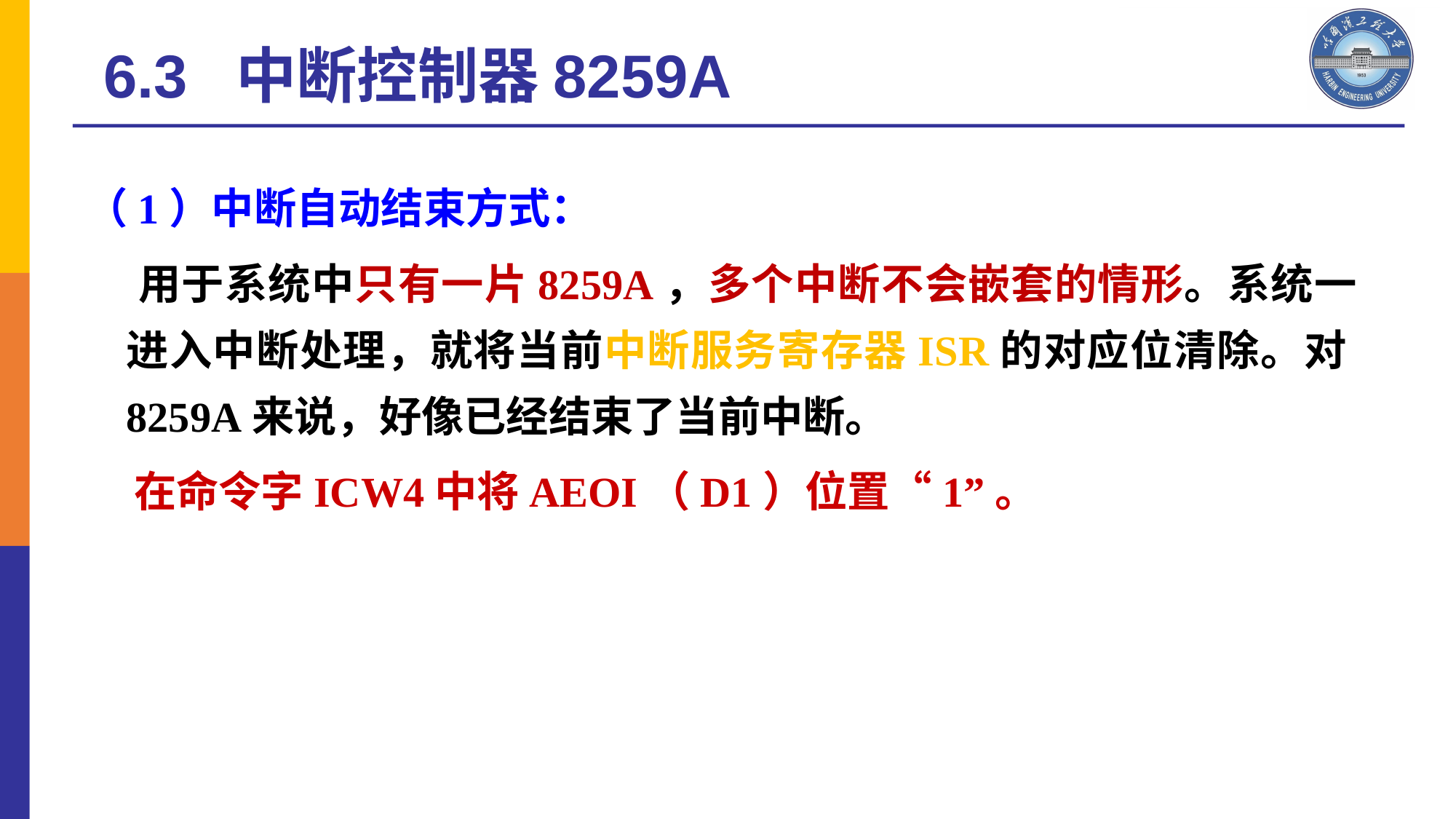

6.3  中断控制器8259A

（1）中断自动结束方式：
    用于系统中只有一片8259A，多个中断不会嵌套的情形。系统一进入中断处理，就将当前中断服务寄存器ISR的对应位清除。对8259A来说，好像已经结束了当前中断。
    在命令字ICW4中将AEOI（D1）位置“1”。